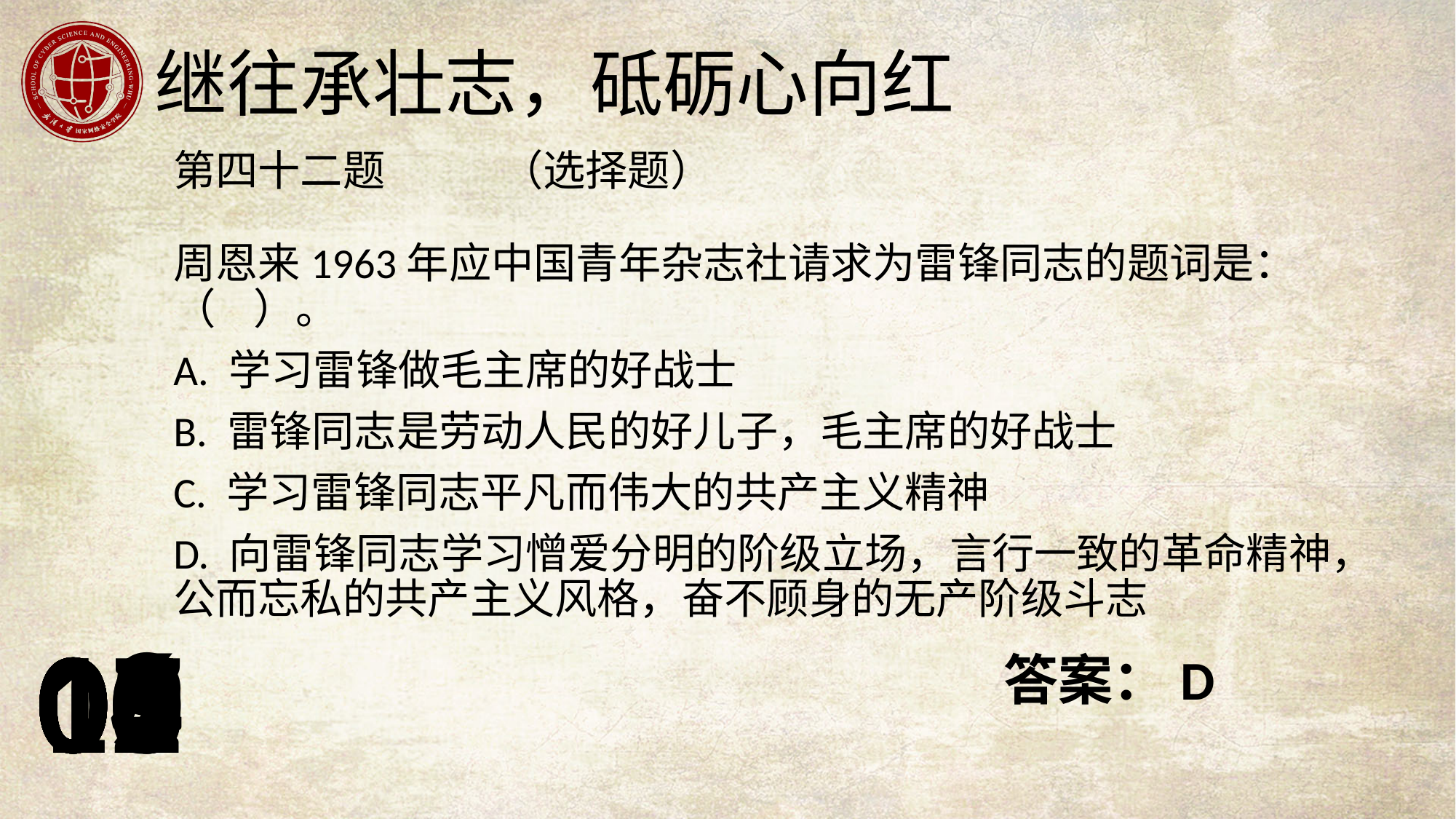

第四十二题		（选择题）
周恩来1963年应中国青年杂志社请求为雷锋同志的题词是：（    ）。
A. 学习雷锋做毛主席的好战士
B. 雷锋同志是劳动人民的好儿子，毛主席的好战士
C. 学习雷锋同志平凡而伟大的共产主义精神
D. 向雷锋同志学习憎爱分明的阶级立场，言行一致的革命精神，公而忘私的共产主义风格，奋不顾身的无产阶级斗志
答案：D